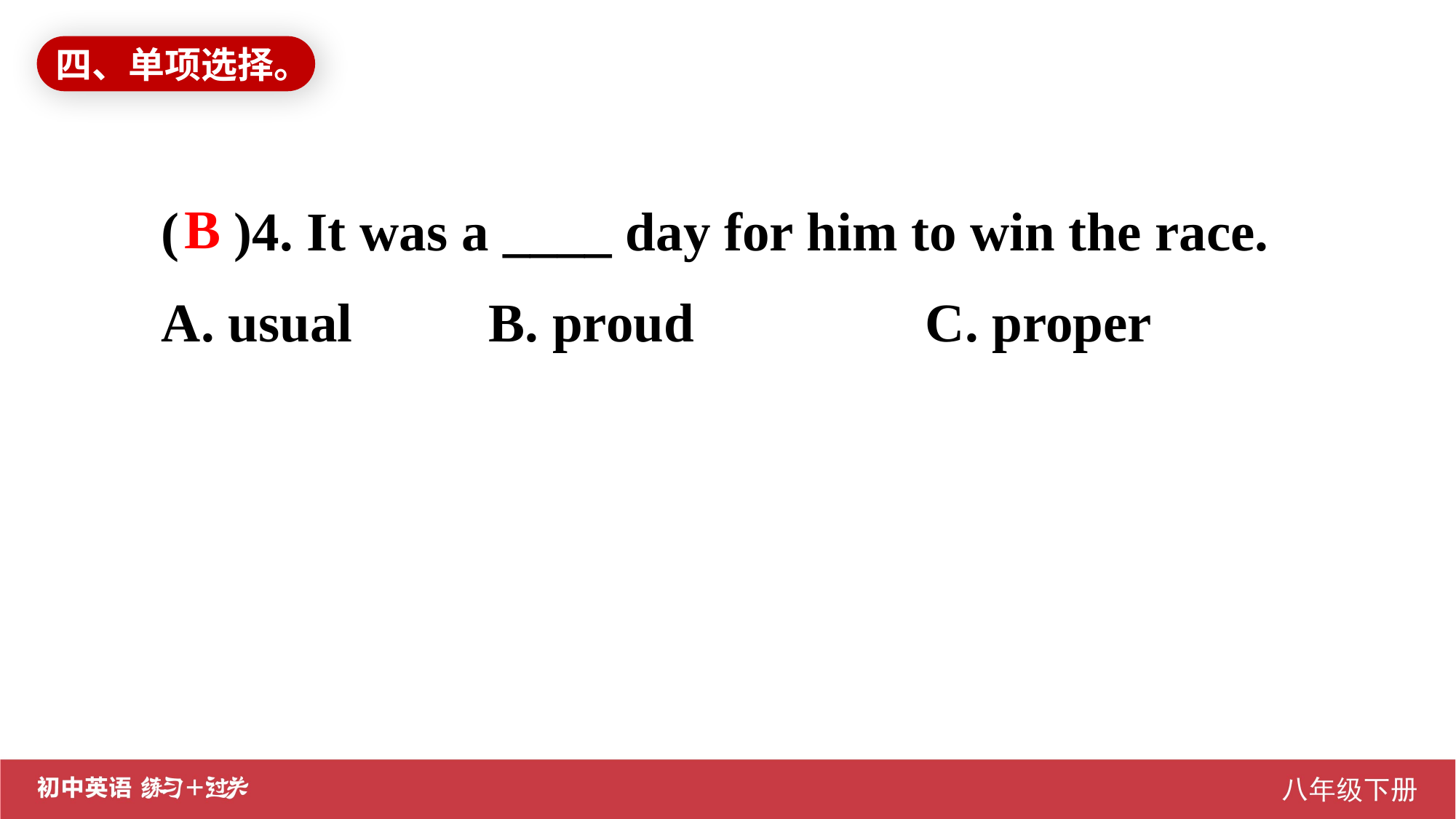

四、单项选择。
(    )4. It was a ____ day for him to win the race.
A. usual		B. proud			C. proper
B